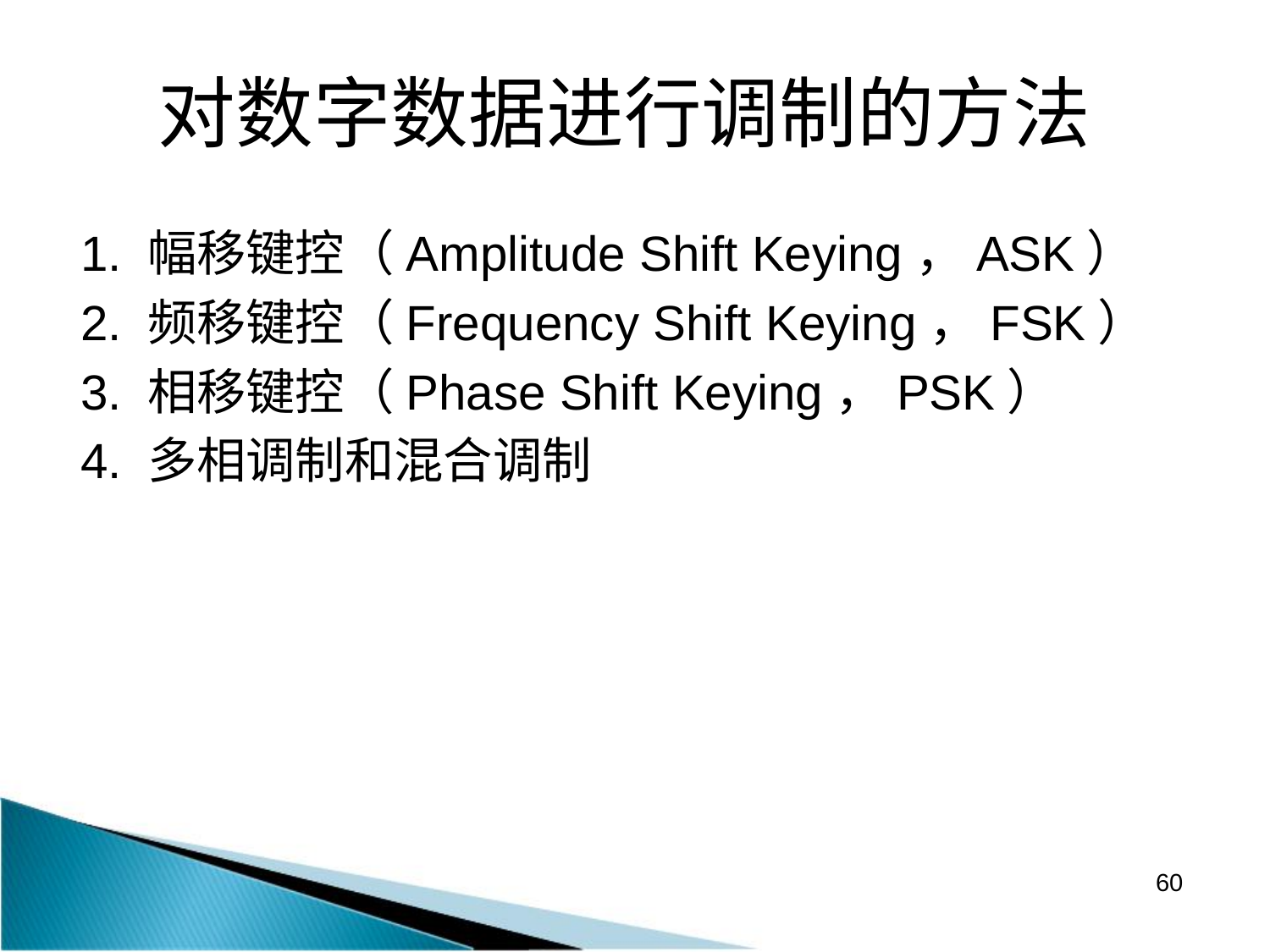

# 对数字数据进行调制的方法
1. 幅移键控（Amplitude Shift Keying，ASK）
2. 频移键控（Frequency Shift Keying，FSK）
3. 相移键控（Phase Shift Keying，PSK）
4. 多相调制和混合调制
60